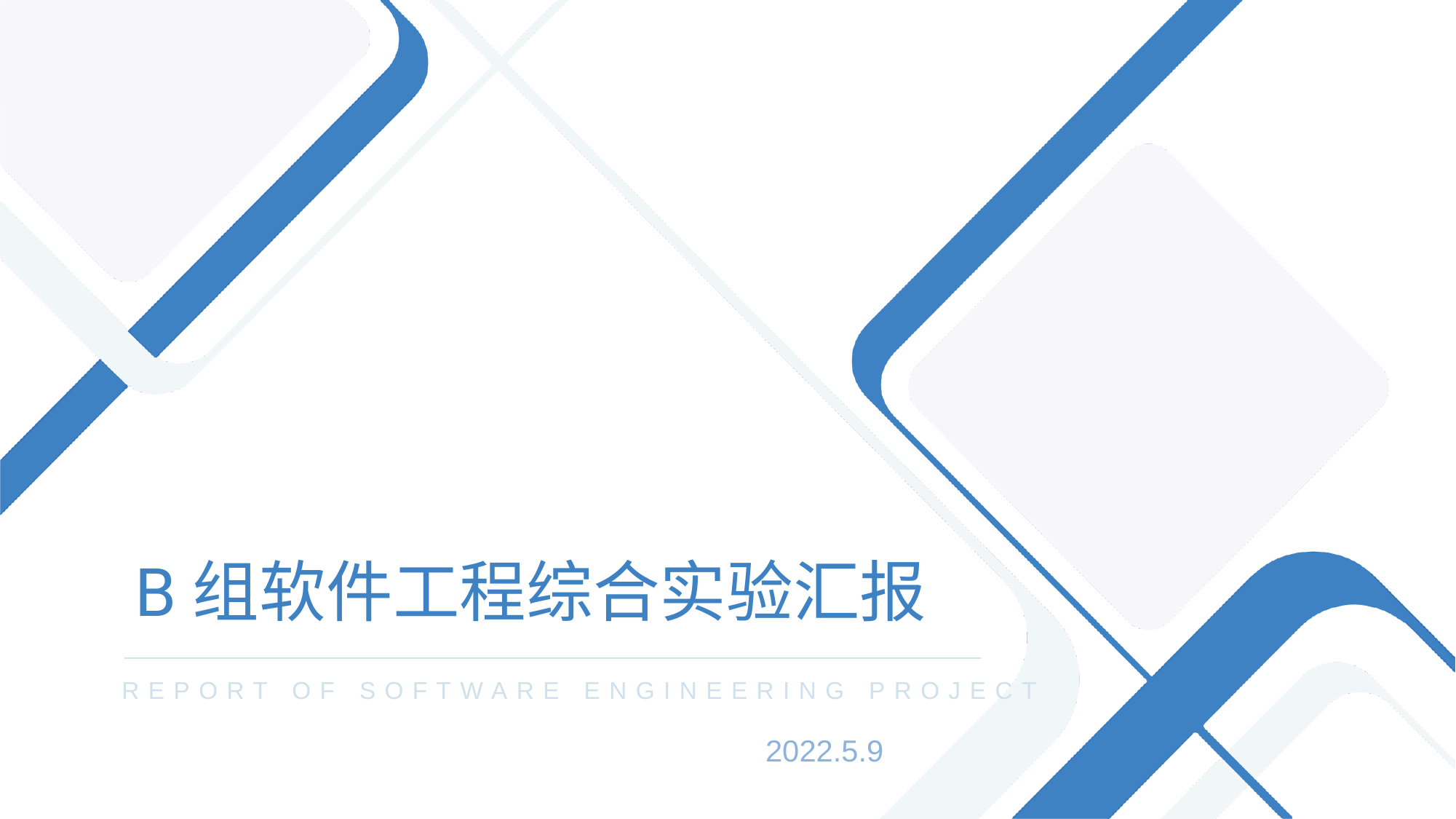

# B组软件工程综合实验汇报
REPORT OF SOFTWARE ENGINEERING PROJECT
2022.5.9